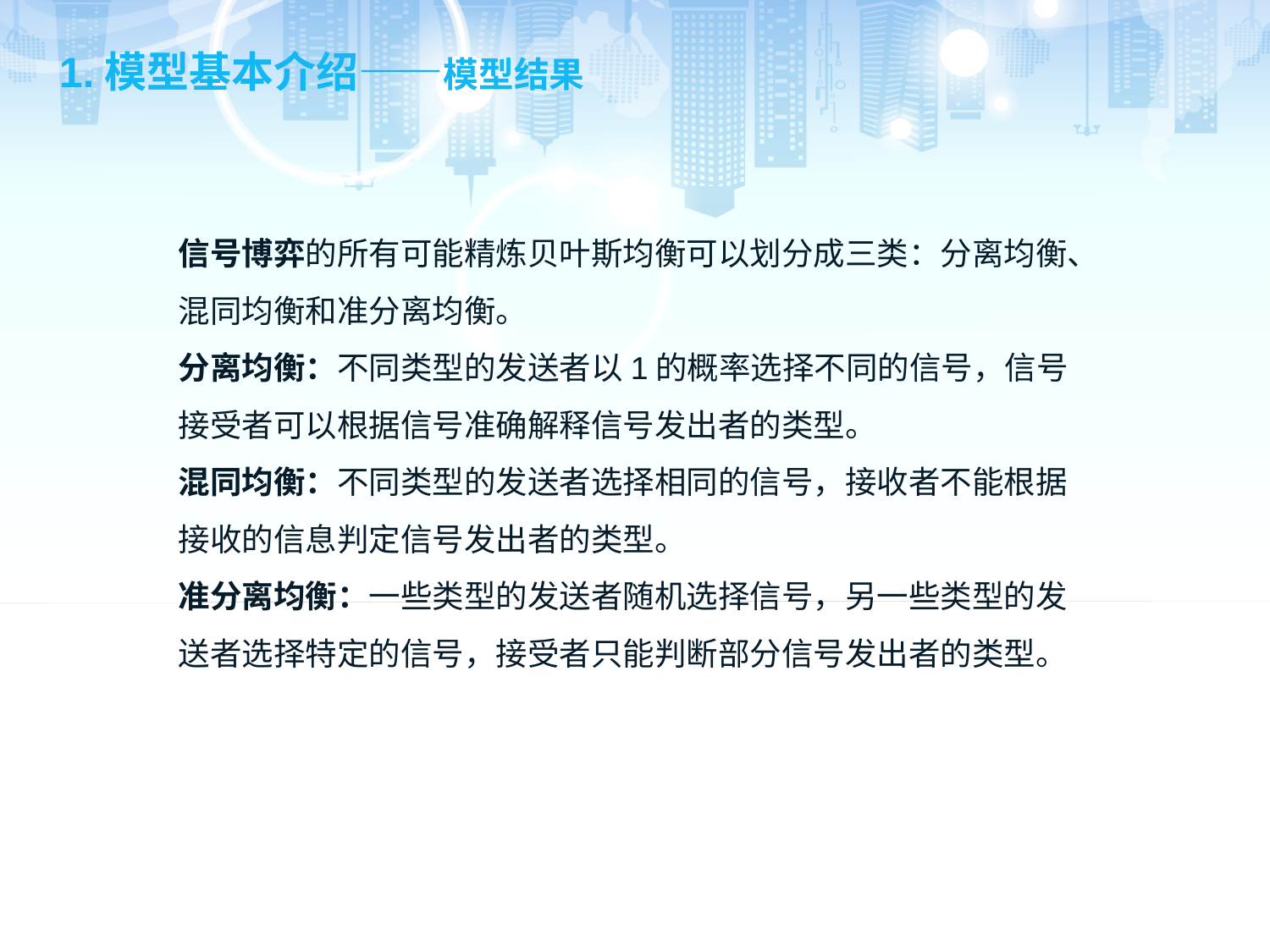

1.模型基本介绍——模型结果
信号博弈的所有可能精炼贝叶斯均衡可以划分成三类：分离均衡、混同均衡和准分离均衡。
分离均衡：不同类型的发送者以1的概率选择不同的信号，信号接受者可以根据信号准确解释信号发出者的类型。
混同均衡：不同类型的发送者选择相同的信号，接收者不能根据接收的信息判定信号发出者的类型。
准分离均衡：一些类型的发送者随机选择信号，另一些类型的发送者选择特定的信号，接受者只能判断部分信号发出者的类型。